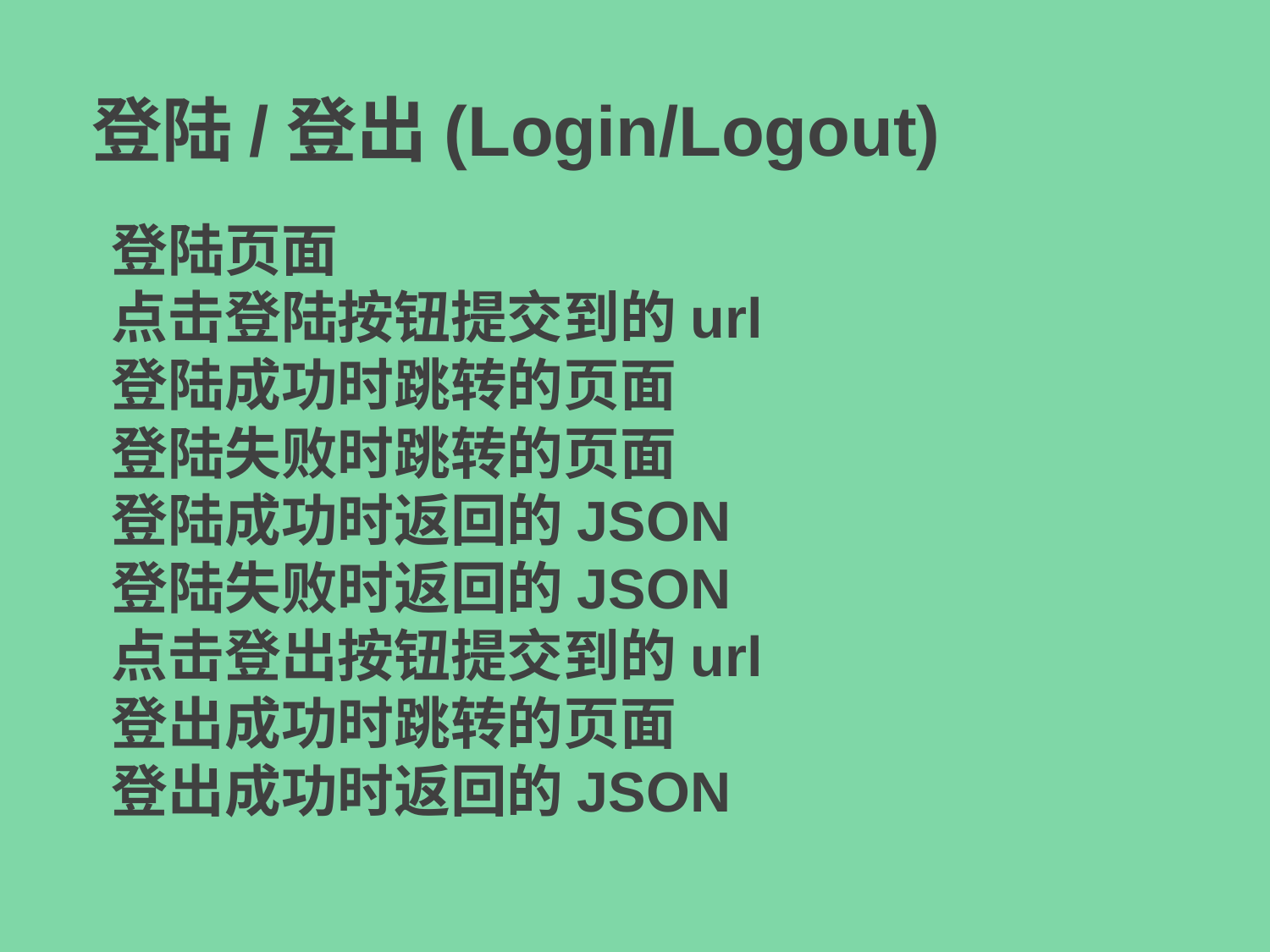

登陆/登出(Login/Logout)
登陆页面
点击登陆按钮提交到的url
登陆成功时跳转的页面
登陆失败时跳转的页面
登陆成功时返回的JSON
登陆失败时返回的JSON
点击登出按钮提交到的url
登出成功时跳转的页面
登出成功时返回的JSON